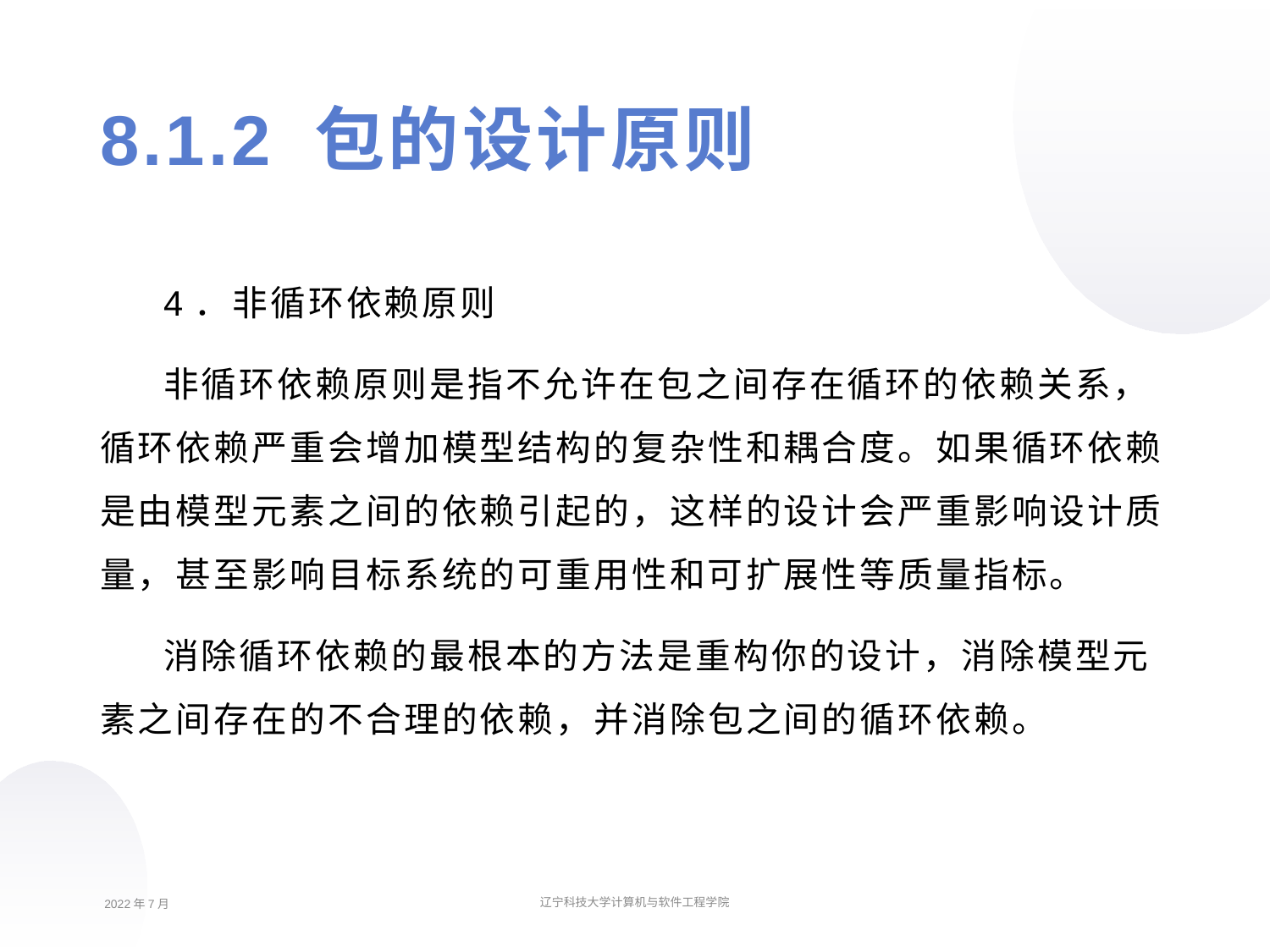

8.1.2 包的设计原则
4．非循环依赖原则
非循环依赖原则是指不允许在包之间存在循环的依赖关系，循环依赖严重会增加模型结构的复杂性和耦合度。如果循环依赖是由模型元素之间的依赖引起的，这样的设计会严重影响设计质量，甚至影响目标系统的可重用性和可扩展性等质量指标。
消除循环依赖的最根本的方法是重构你的设计，消除模型元素之间存在的不合理的依赖，并消除包之间的循环依赖。

2022年7月
辽宁科技大学计算机与软件工程学院
22